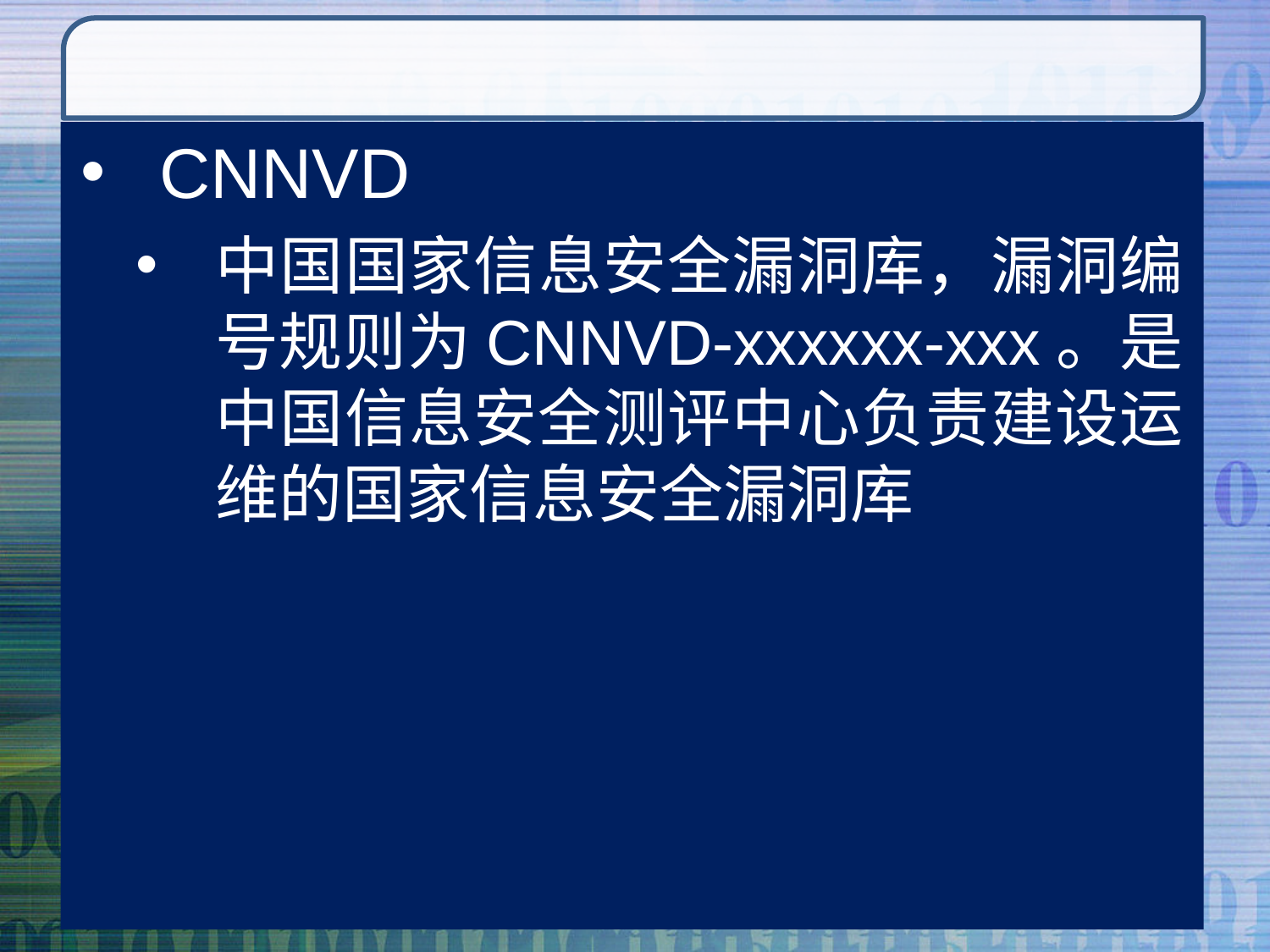

#
CNNVD
中国国家信息安全漏洞库，漏洞编号规则为CNNVD-xxxxxx-xxx。是中国信息安全测评中心负责建设运维的国家信息安全漏洞库